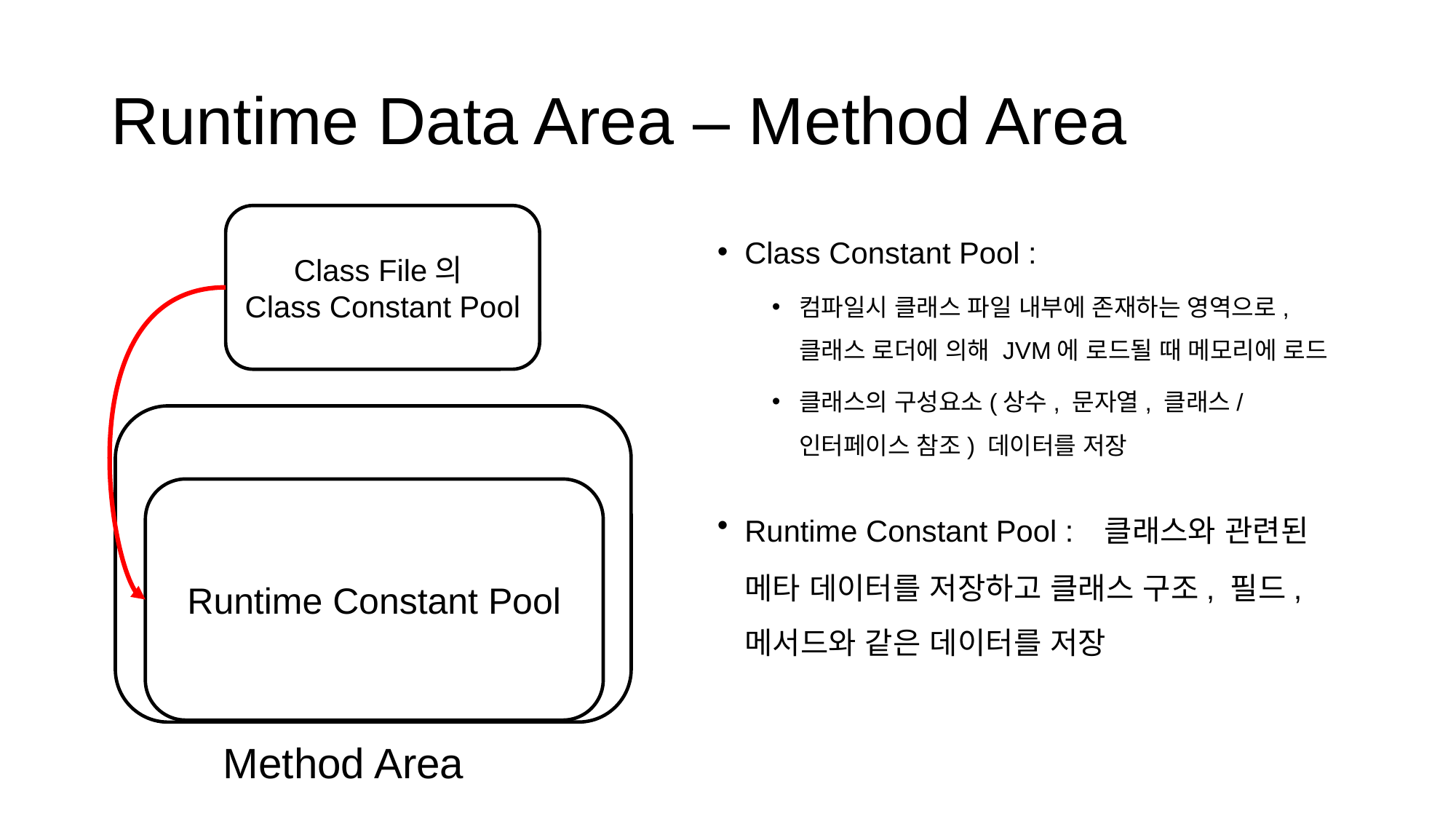

# Runtime Data Area – Method Area
Class File의
Class Constant Pool
Class Constant Pool :
컴파일시 클래스 파일 내부에 존재하는 영역으로, 클래스 로더에 의해 JVM에 로드될 때 메모리에 로드
클래스의 구성요소(상수, 문자열, 클래스/인터페이스 참조) 데이터를 저장
Runtime Constant Pool :  클래스와 관련된 메타 데이터를 저장하고 클래스 구조, 필드, 메서드와 같은 데이터를 저장

Runtime Constant Pool
Method Area